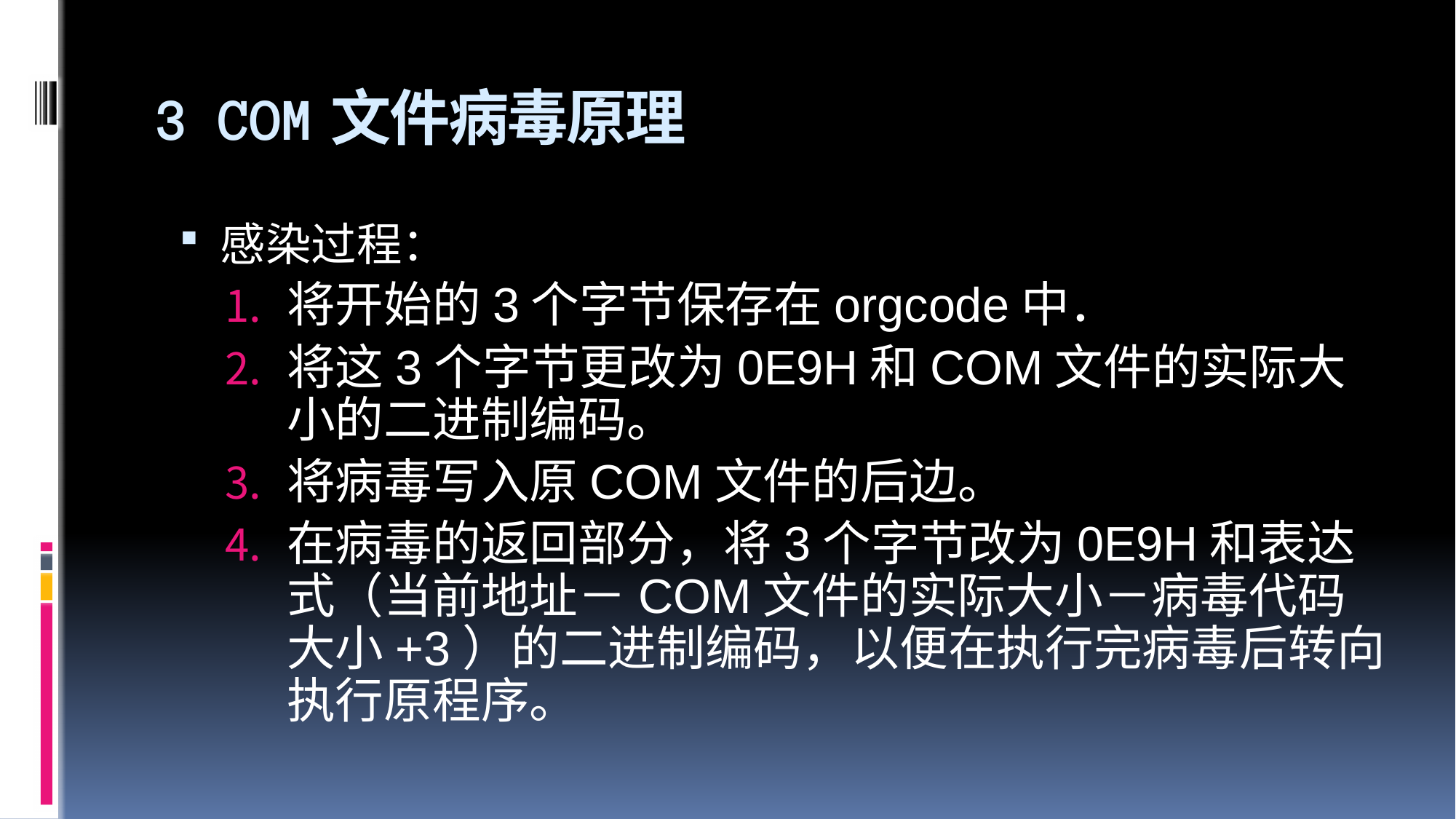

# 3 COM文件病毒原理
感染过程：
将开始的3个字节保存在orgcode中．
将这3个字节更改为0E9H和COM文件的实际大小的二进制编码。
将病毒写入原COM文件的后边。
在病毒的返回部分，将3个字节改为0E9H和表达式（当前地址－COM文件的实际大小－病毒代码大小+3）的二进制编码，以便在执行完病毒后转向执行原程序。